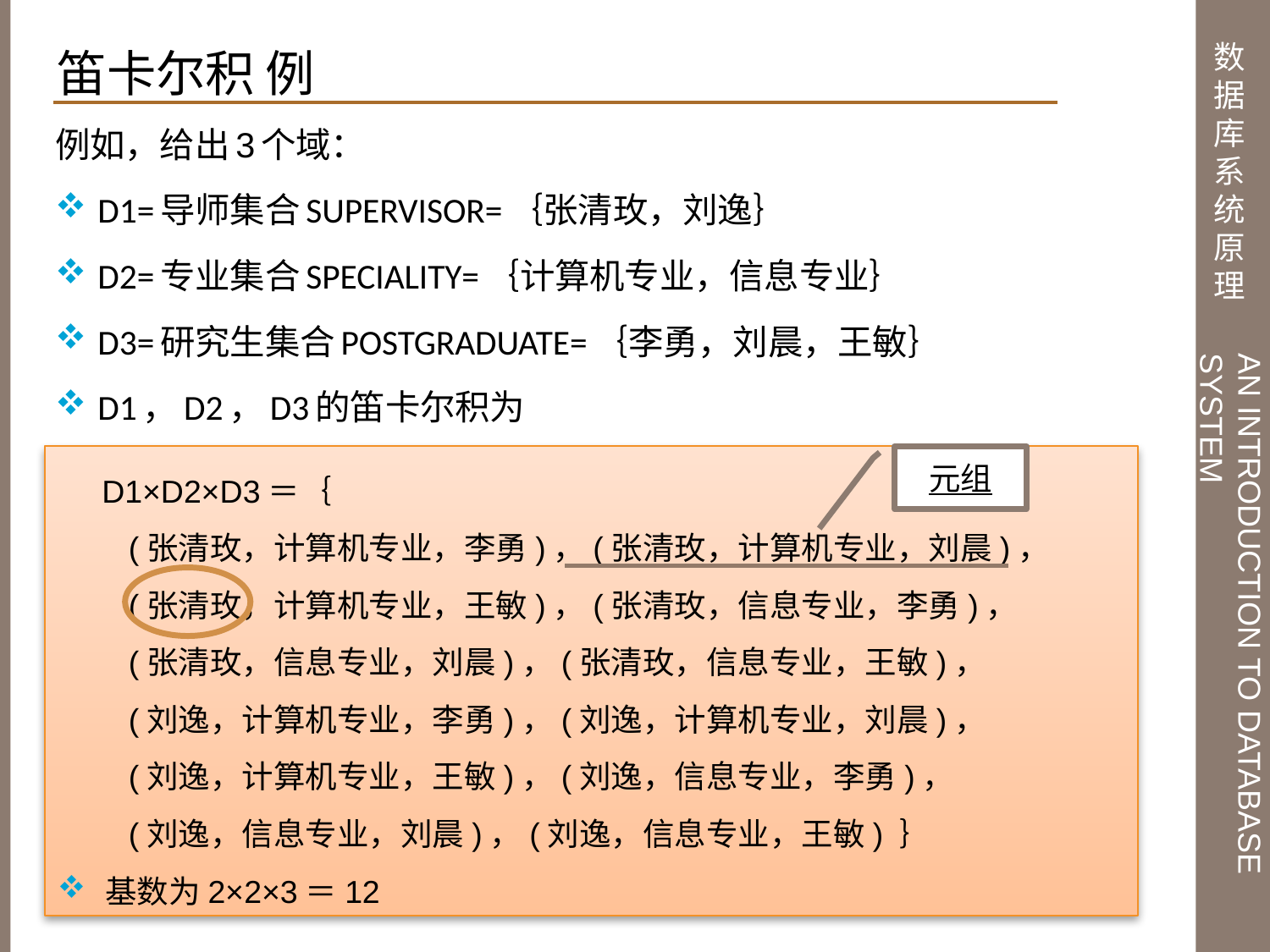

笛卡尔积 例
例如，给出3个域：
D1=导师集合SUPERVISOR=｛张清玫，刘逸｝
D2=专业集合SPECIALITY=｛计算机专业，信息专业｝
D3=研究生集合POSTGRADUATE=｛李勇，刘晨，王敏｝
D1，D2，D3的笛卡尔积为

     D1×D2×D3＝｛
        (张清玫，计算机专业，李勇)，(张清玫，计算机专业，刘晨)，
        (张清玫，计算机专业，王敏)，(张清玫，信息专业，李勇)，
        (张清玫，信息专业，刘晨)，(张清玫，信息专业，王敏)，
        (刘逸，计算机专业，李勇)，(刘逸，计算机专业，刘晨)，
        (刘逸，计算机专业，王敏)，(刘逸，信息专业，李勇)，
        (刘逸，信息专业，刘晨)，(刘逸，信息专业，王敏) ｝
基数为2×2×3＝12
元组